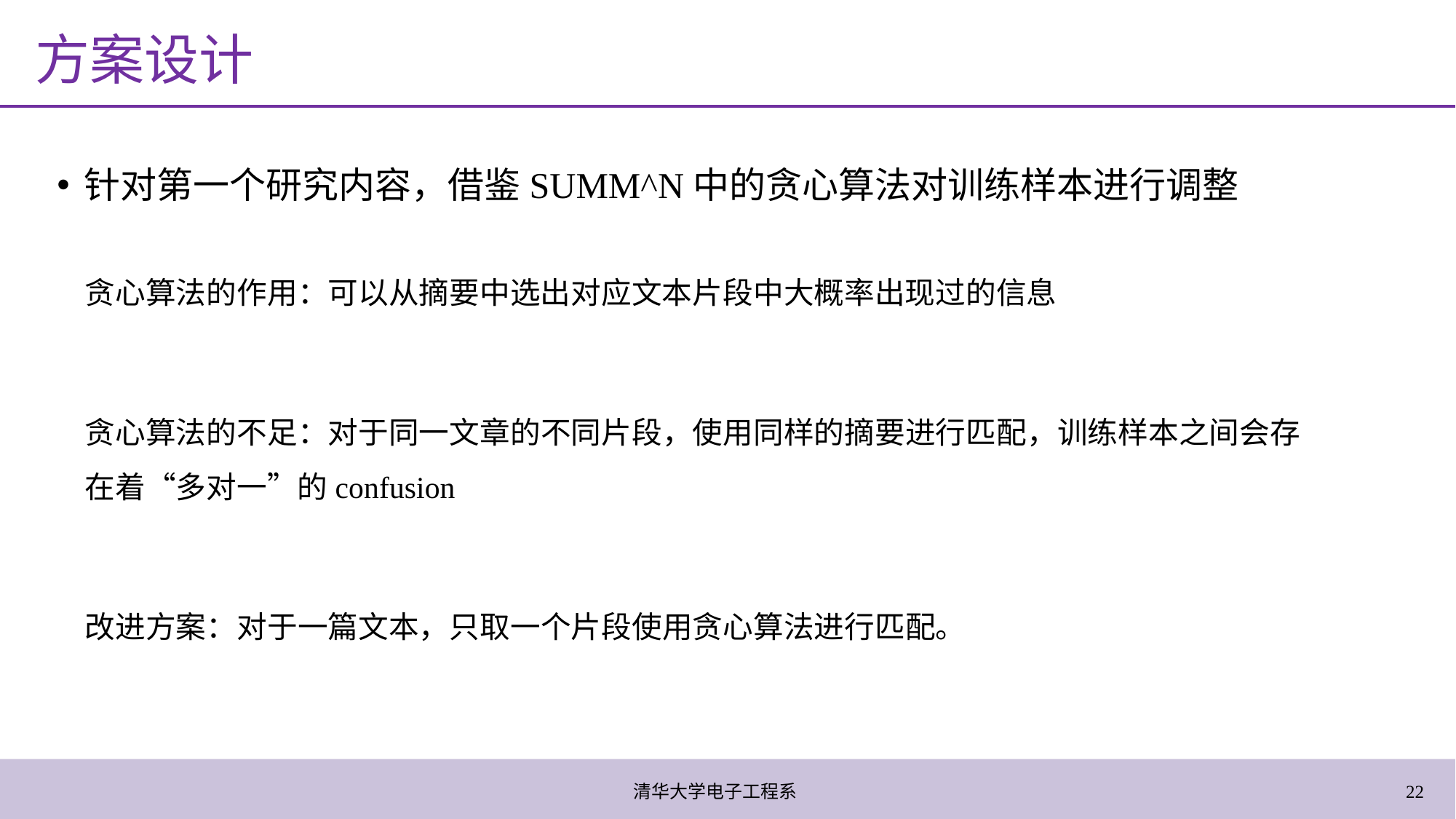

# 方案设计
针对第一个研究内容，借鉴SUMM^N中的贪心算法对训练样本进行调整
贪心算法的作用：可以从摘要中选出对应文本片段中大概率出现过的信息

贪心算法的不足：对于同一文章的不同片段，使用同样的摘要进行匹配，训练样本之间会存在着“多对一”的confusion

改进方案：对于一篇文本，只取一个片段使用贪心算法进行匹配。

清华大学电子工程系
22